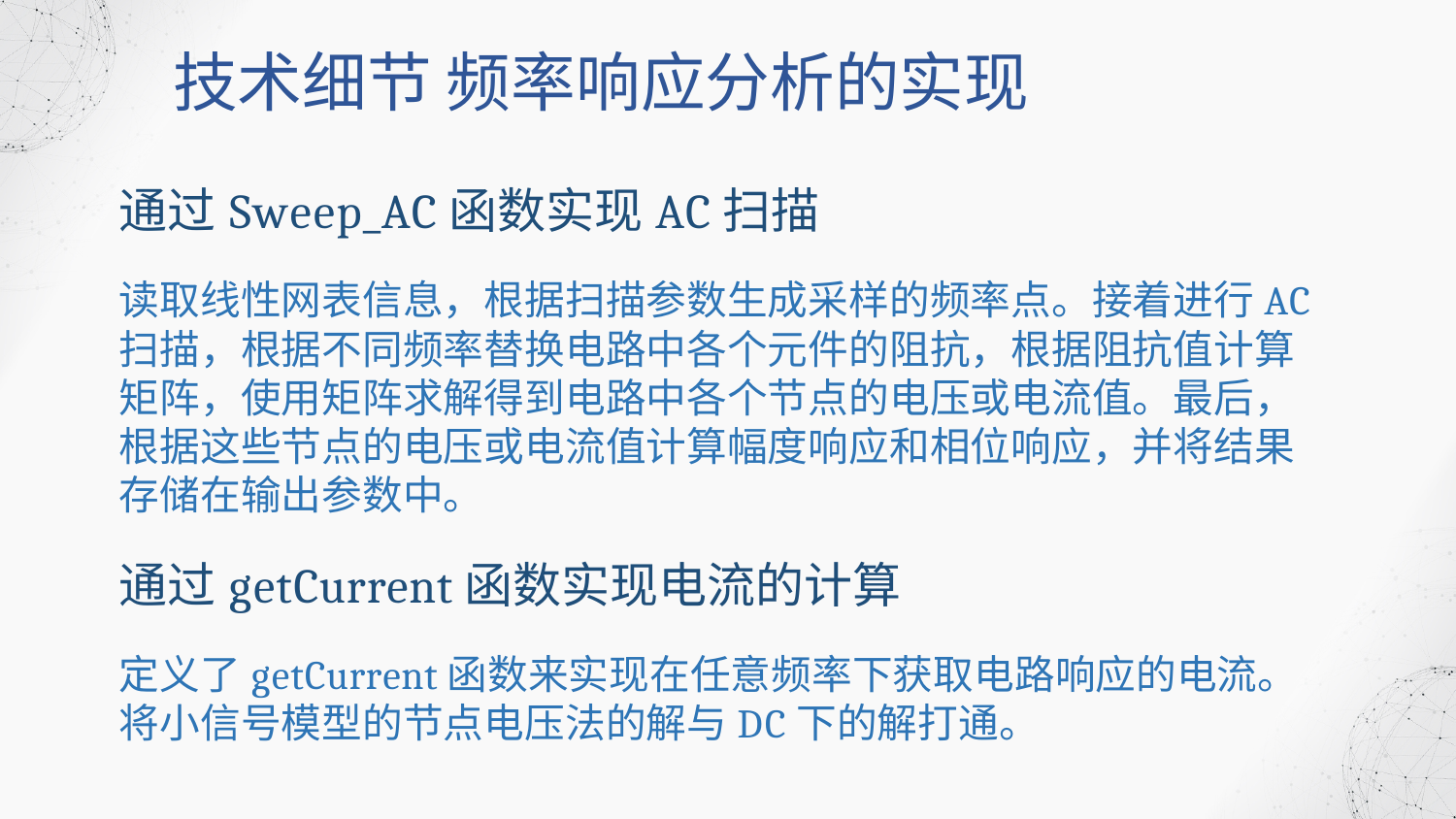

技术细节 频率响应分析的实现
通过Sweep_AC函数实现AC扫描
读取线性网表信息，根据扫描参数生成采样的频率点。接着进行AC扫描，根据不同频率替换电路中各个元件的阻抗，根据阻抗值计算矩阵，使用矩阵求解得到电路中各个节点的电压或电流值。最后，根据这些节点的电压或电流值计算幅度响应和相位响应，并将结果存储在输出参数中。
通过getCurrent函数实现电流的计算
定义了getCurrent函数来实现在任意频率下获取电路响应的电流。将小信号模型的节点电压法的解与DC下的解打通。